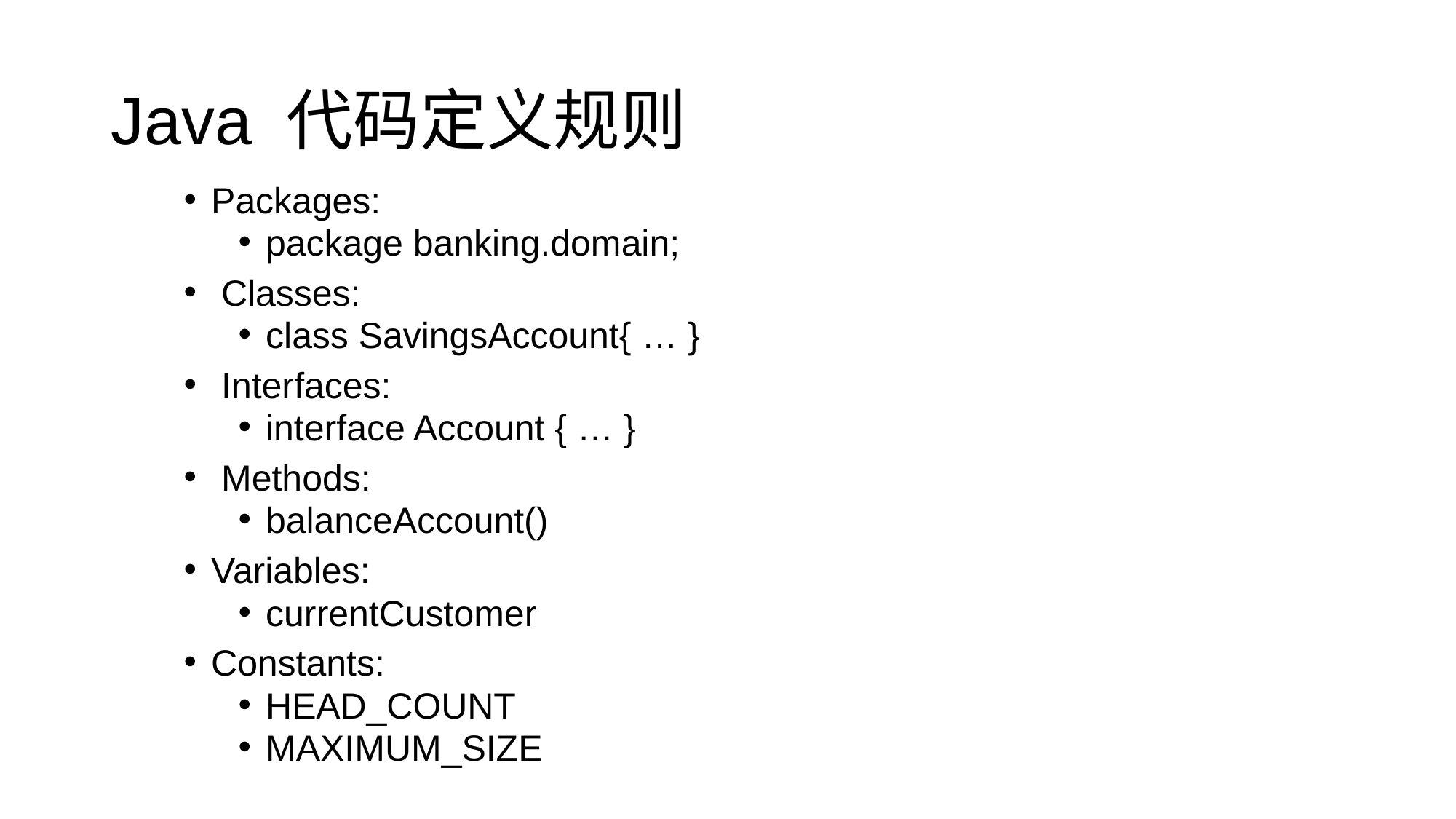

# Java 代码定义规则
Packages:
package banking.domain;
 Classes:
class SavingsAccount{ … }
 Interfaces:
interface Account { … }
 Methods:
balanceAccount()
Variables:
currentCustomer
Constants:
HEAD_COUNT
MAXIMUM_SIZE